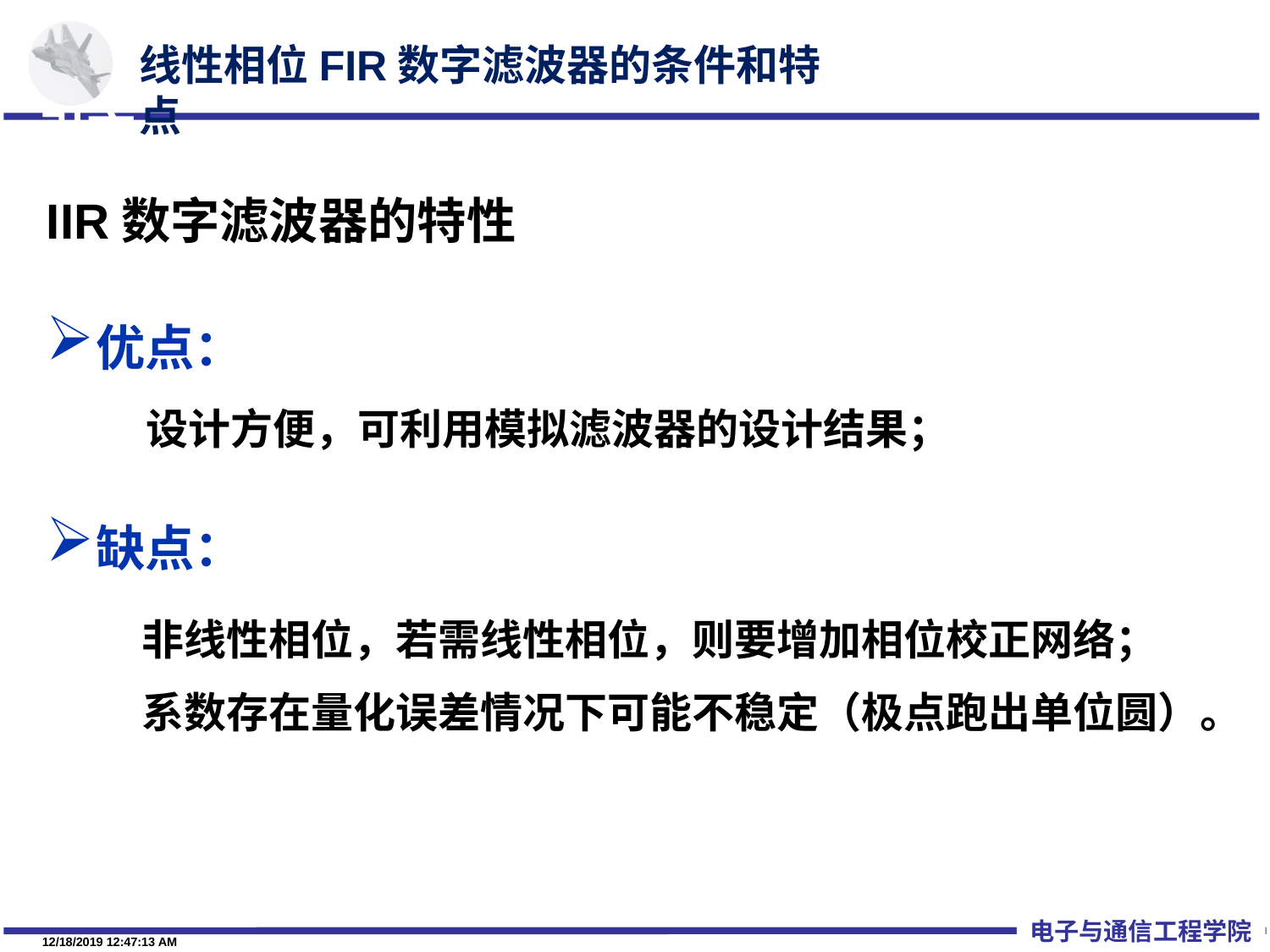

线性相位FIR数字滤波器的条件和特点
引言
IIR数字滤波器的特性

优点：

缺点：

设计方便，可利用模拟滤波器的设计结果；
非线性相位，若需线性相位，则要增加相位校正网络；
系数存在量化误差情况下可能不稳定（极点跑出单位圆）。